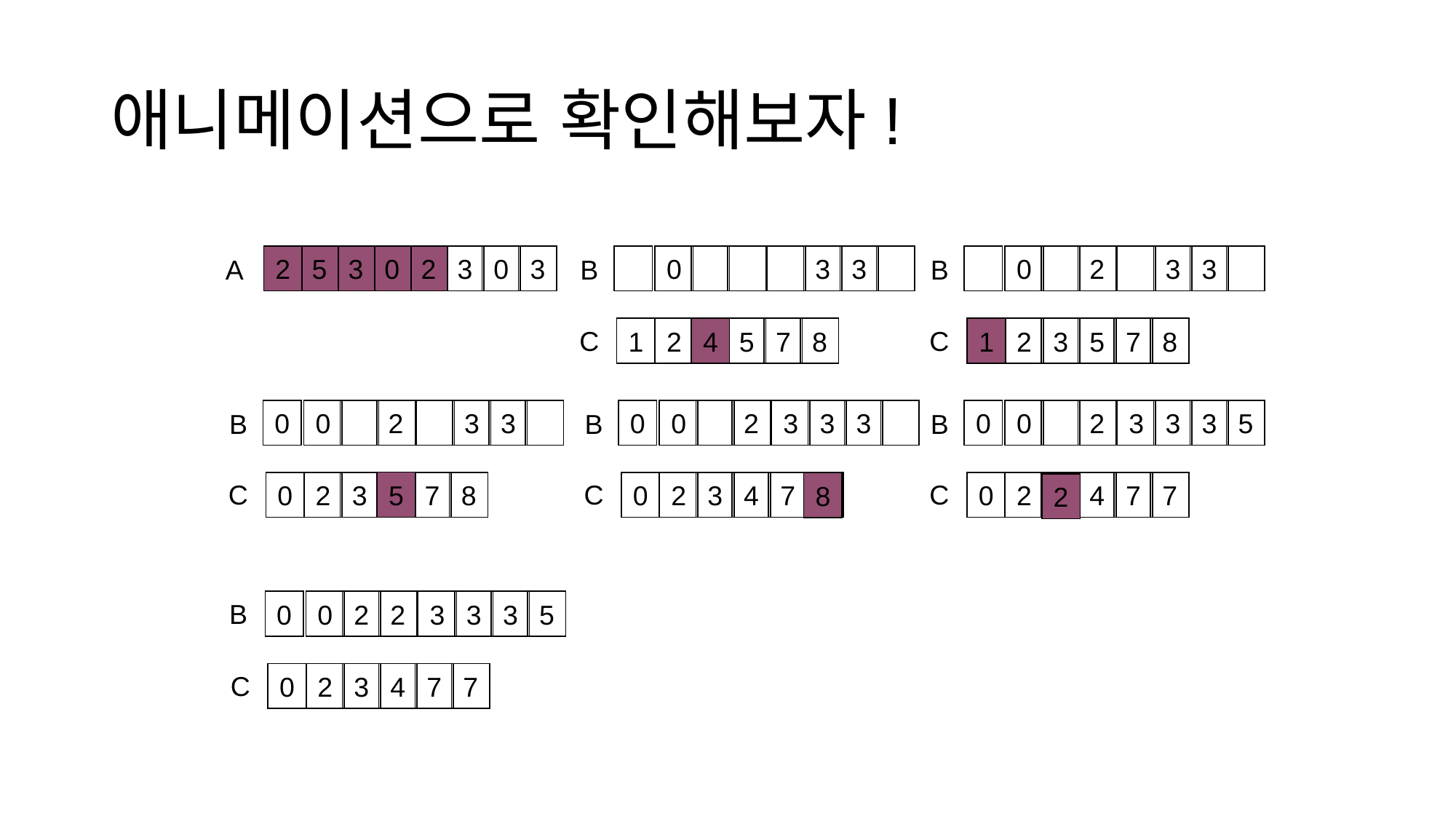

# 애니메이션으로 확인해보자!
2
5
8
5
3
0
2
3
0
3

0

3
3

B
2
2
3
5
0
1
2
4

0

2

3
3

B
C
1
2
3
5
7
8
A
C
1
2
4
5
7
8
0
0

2

3
3

B
C
0
2
3
5
7
8
0
0

2
3
3
3

B
C
0
2
3
4
7
8
0
0

2
3
3
3
5
B
C
0
2
3
4
7
7
B
0
0
2
2
3
3
3
5
C
0
2
3
4
7
7